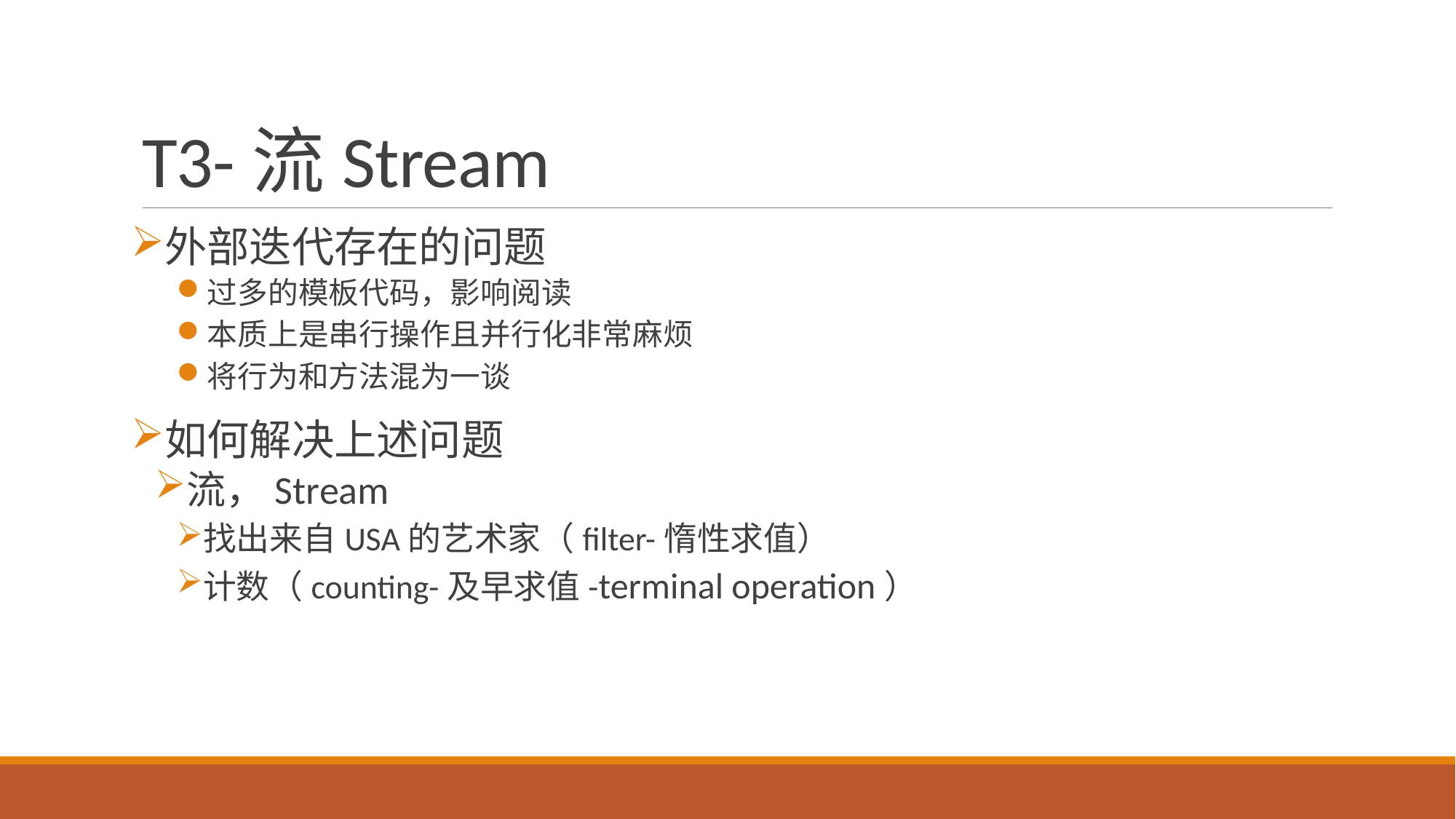

# T3-流Stream
外部迭代存在的问题
过多的模板代码，影响阅读
本质上是串行操作且并行化非常麻烦
将行为和方法混为一谈
如何解决上述问题
流，Stream
找出来自USA的艺术家（filter-惰性求值）
计数（counting-及早求值-terminal operation）